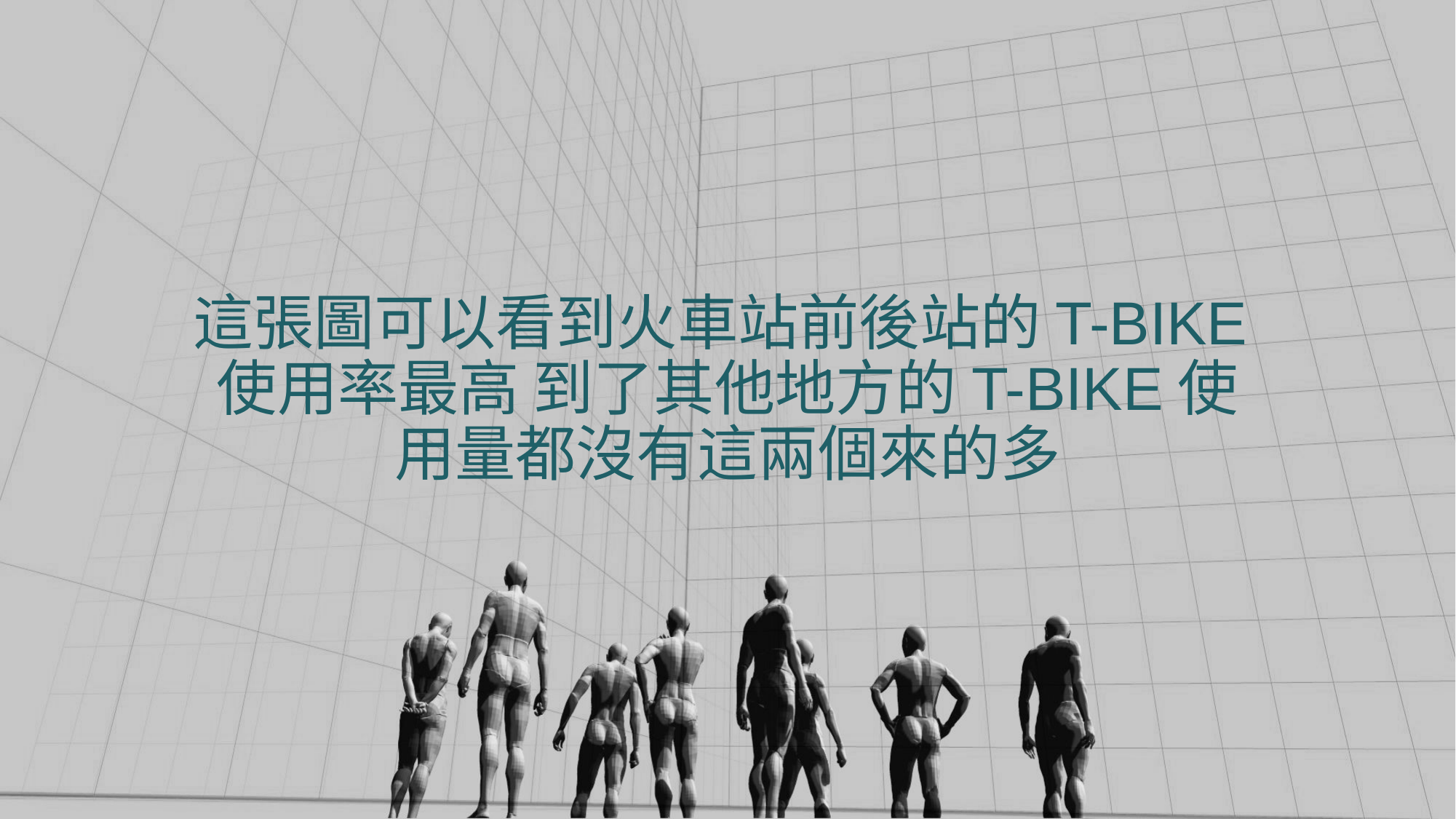

這張圖可以看到火車站前後站的T-BIKE使用率最高 到了其他地方的T-BIKE使用量都沒有這兩個來的多